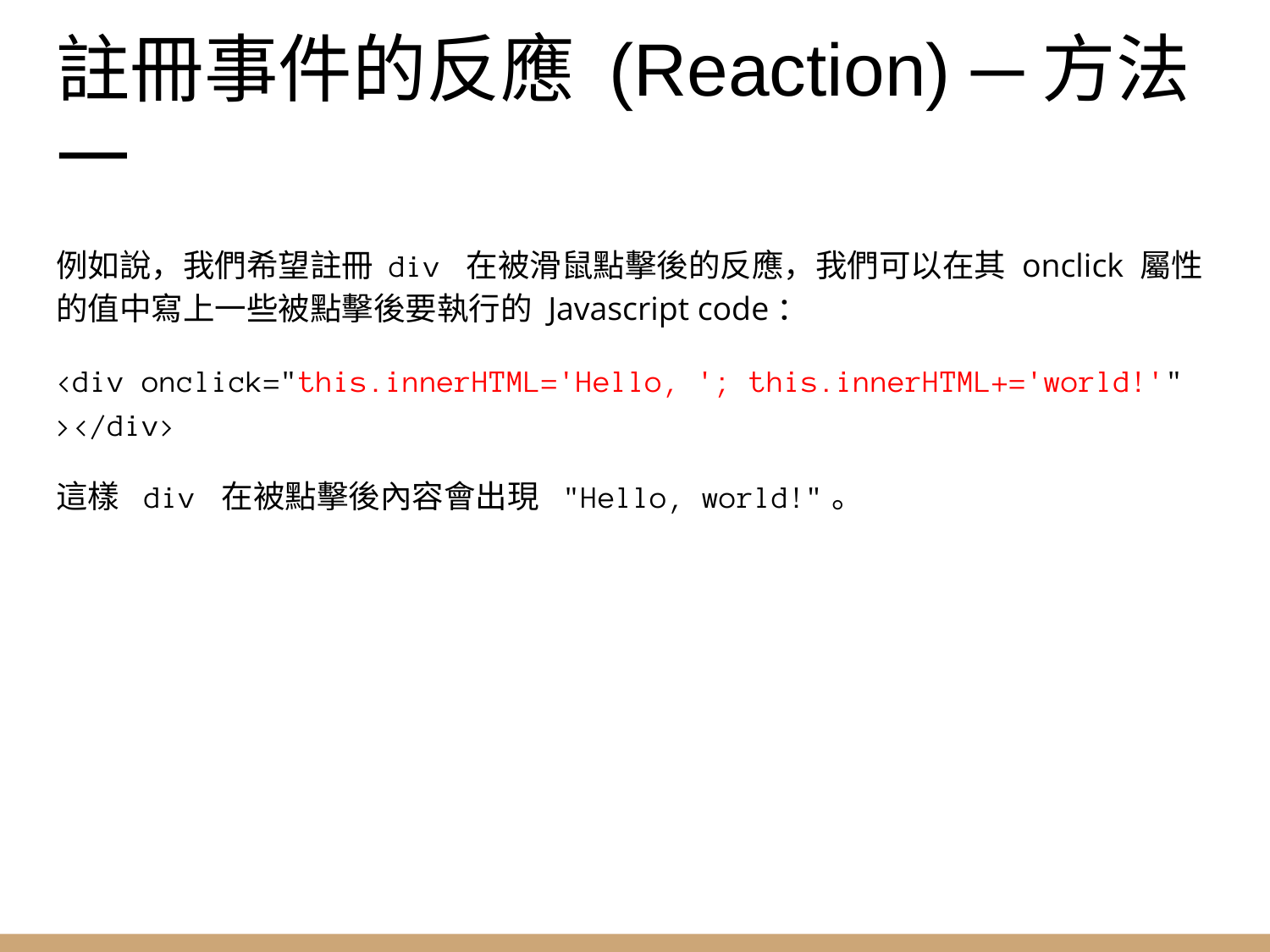

# 註冊事件的反應 (Reaction) ─方法一
例如說，我們希望註冊 div 在被滑鼠點擊後的反應，我們可以在其 onclick 屬性的值中寫上一些被點擊後要執行的 Javascript code：
<div onclick="this.innerHTML='Hello, '; this.innerHTML+='world!'"
></div>
這樣 div 在被點擊後內容會出現 "Hello, world!"。